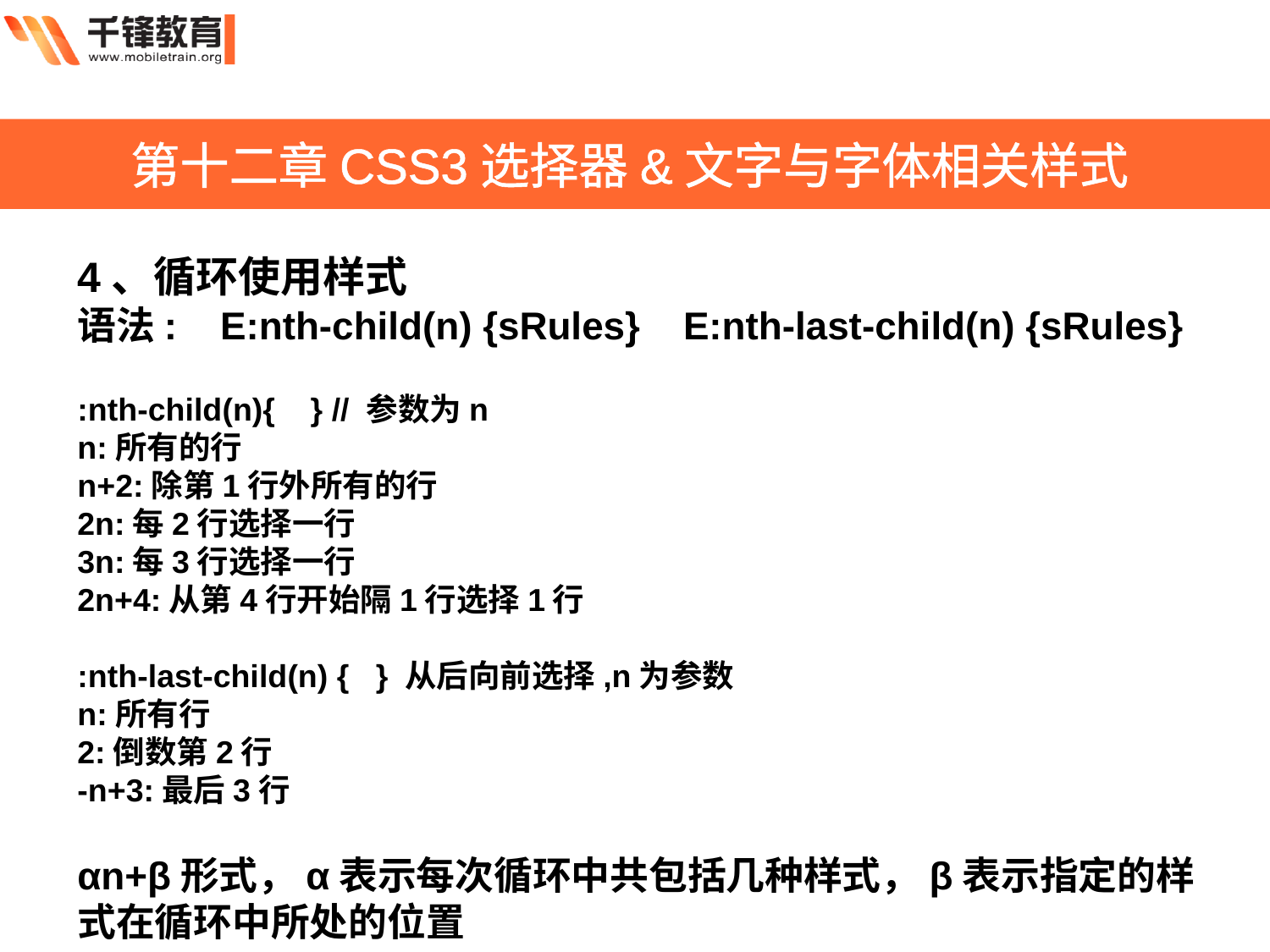

第十二章CSS3选择器&文字与字体相关样式
4、循环使用样式
语法:    E:nth-child(n) {sRules}    E:nth-last-child(n) {sRules}

:nth-child(n){    } // 参数为n
n:所有的行
n+2:除第1行外所有的行
2n:每2行选择一行
3n:每3行选择一行
2n+4:从第4行开始隔1行选择1行

:nth-last-child(n) {   } 从后向前选择,n为参数
n:所有行
2:倒数第2行
-n+3:最后3行

αn+β形式，α表示每次循环中共包括几种样式，β表示指定的样式在循环中所处的位置